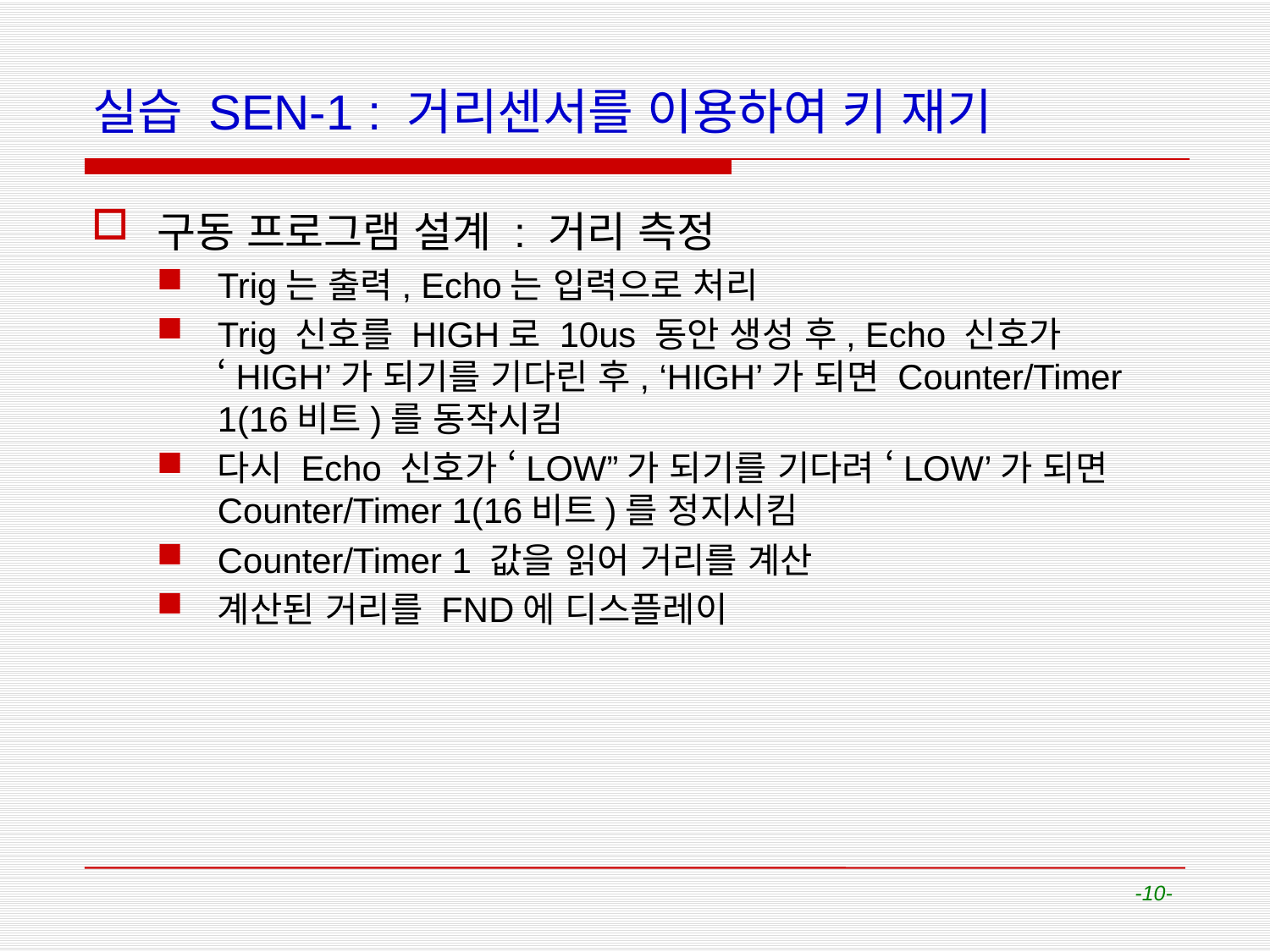

# 실습 SEN-1 : 거리센서를 이용하여 키 재기
구동 프로그램 설계 : 거리 측정
Trig는 출력, Echo는 입력으로 처리
Trig 신호를 HIGH로 10us 동안 생성 후, Echo 신호가 ‘HIGH’가 되기를 기다린 후, ‘HIGH’가 되면 Counter/Timer 1(16비트)를 동작시킴
다시 Echo 신호가 ‘LOW”가 되기를 기다려 ‘LOW’가 되면 Counter/Timer 1(16비트)를 정지시킴
Counter/Timer 1 값을 읽어 거리를 계산
계산된 거리를 FND에 디스플레이

-10-